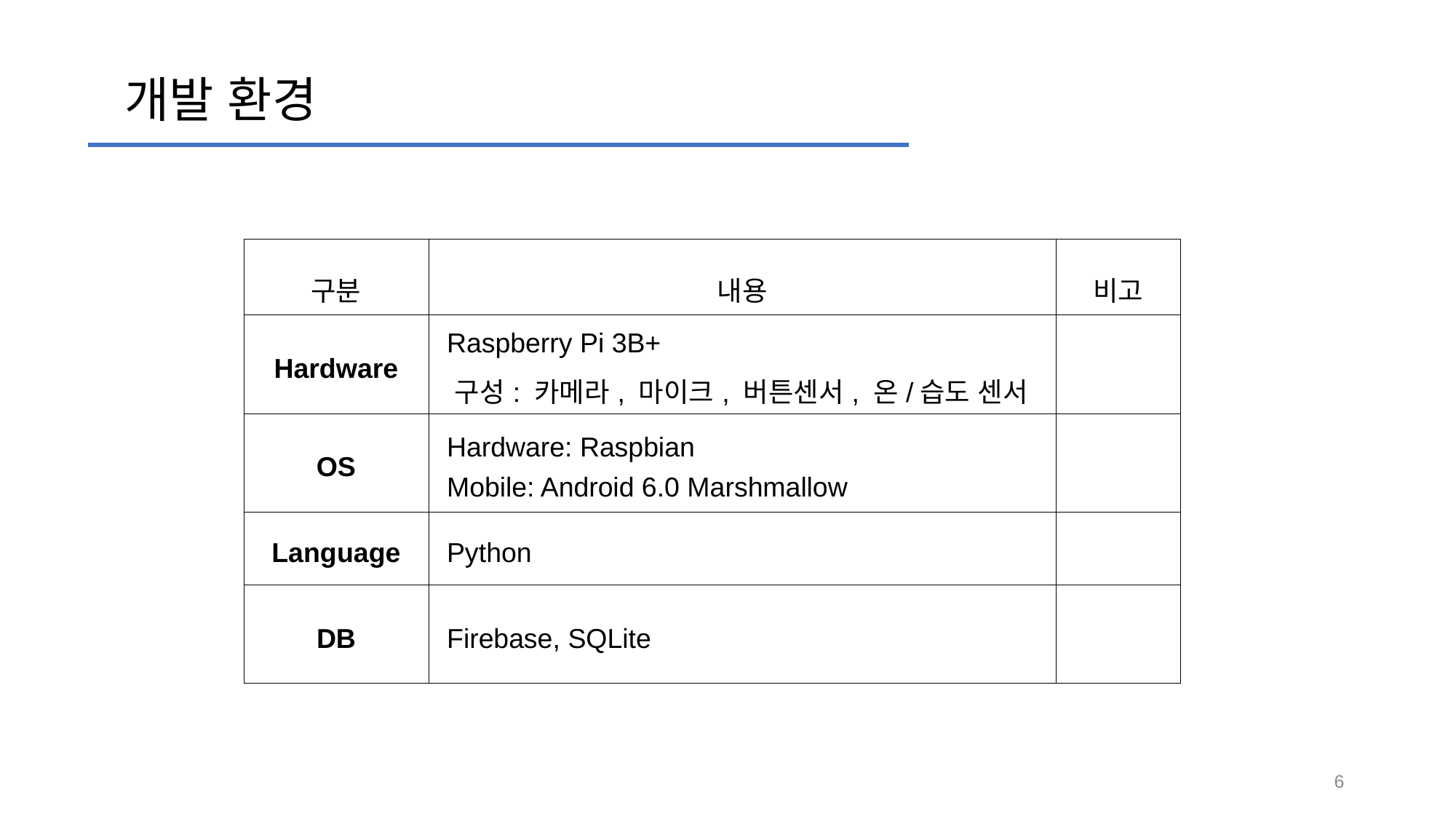

개발 환경
| 구분 | 내용 | 비고 |
| --- | --- | --- |
| Hardware | Raspberry Pi 3B+ 구성: 카메라, 마이크, 버튼센서, 온/습도 센서 |  |
| OS | Hardware: Raspbian Mobile: Android 6.0 Marshmallow |  |
| Language | Python |  |
| DB | Firebase, SQLite |  |
6